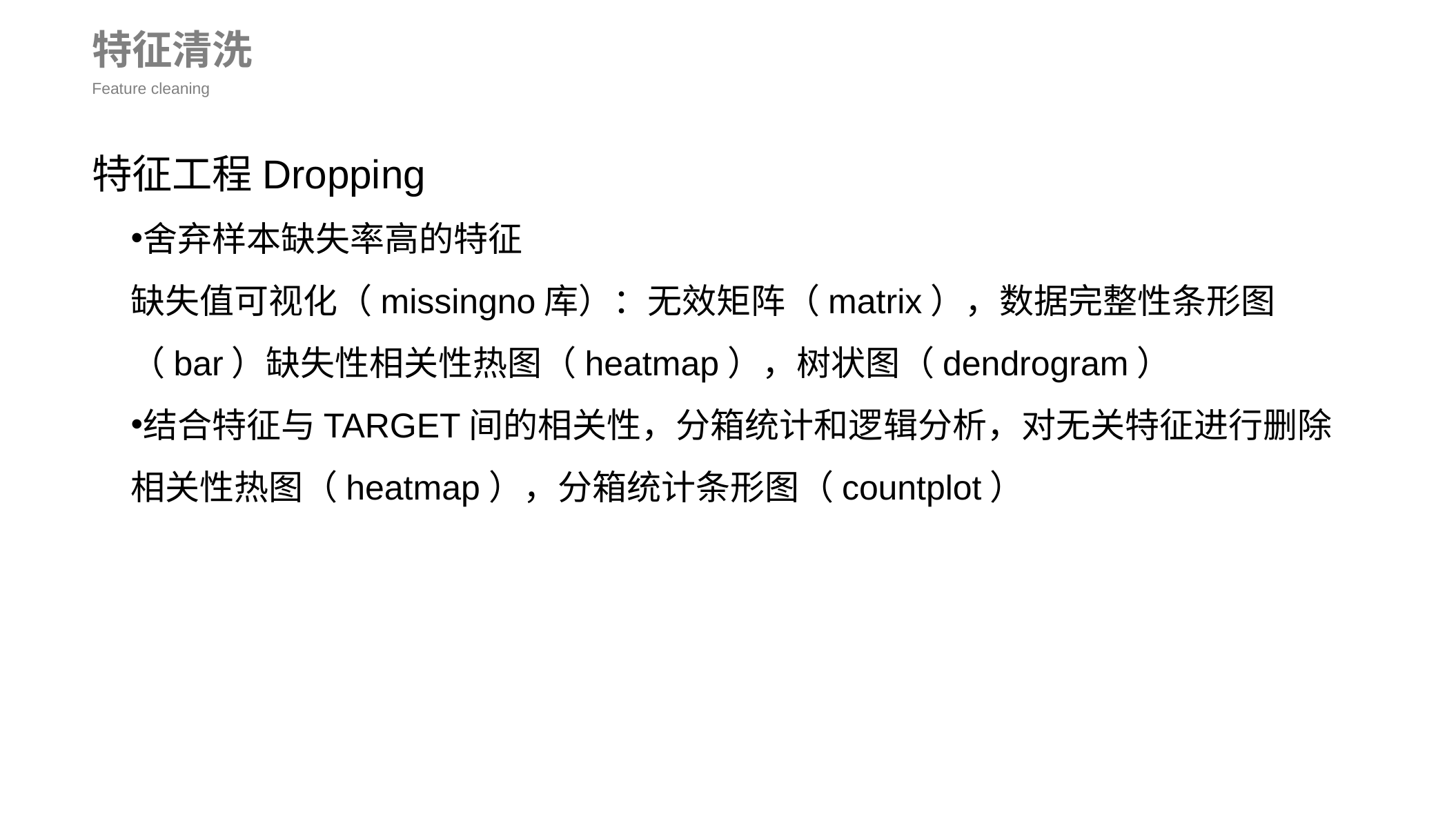

特征清洗
Feature cleaning
特征工程Dropping
舍弃样本缺失率高的特征
缺失值可视化（missingno库）：无效矩阵（matrix），数据完整性条形图（bar）缺失性相关性热图（heatmap），树状图（dendrogram）
结合特征与TARGET间的相关性，分箱统计和逻辑分析，对无关特征进行删除
相关性热图（heatmap），分箱统计条形图（countplot）